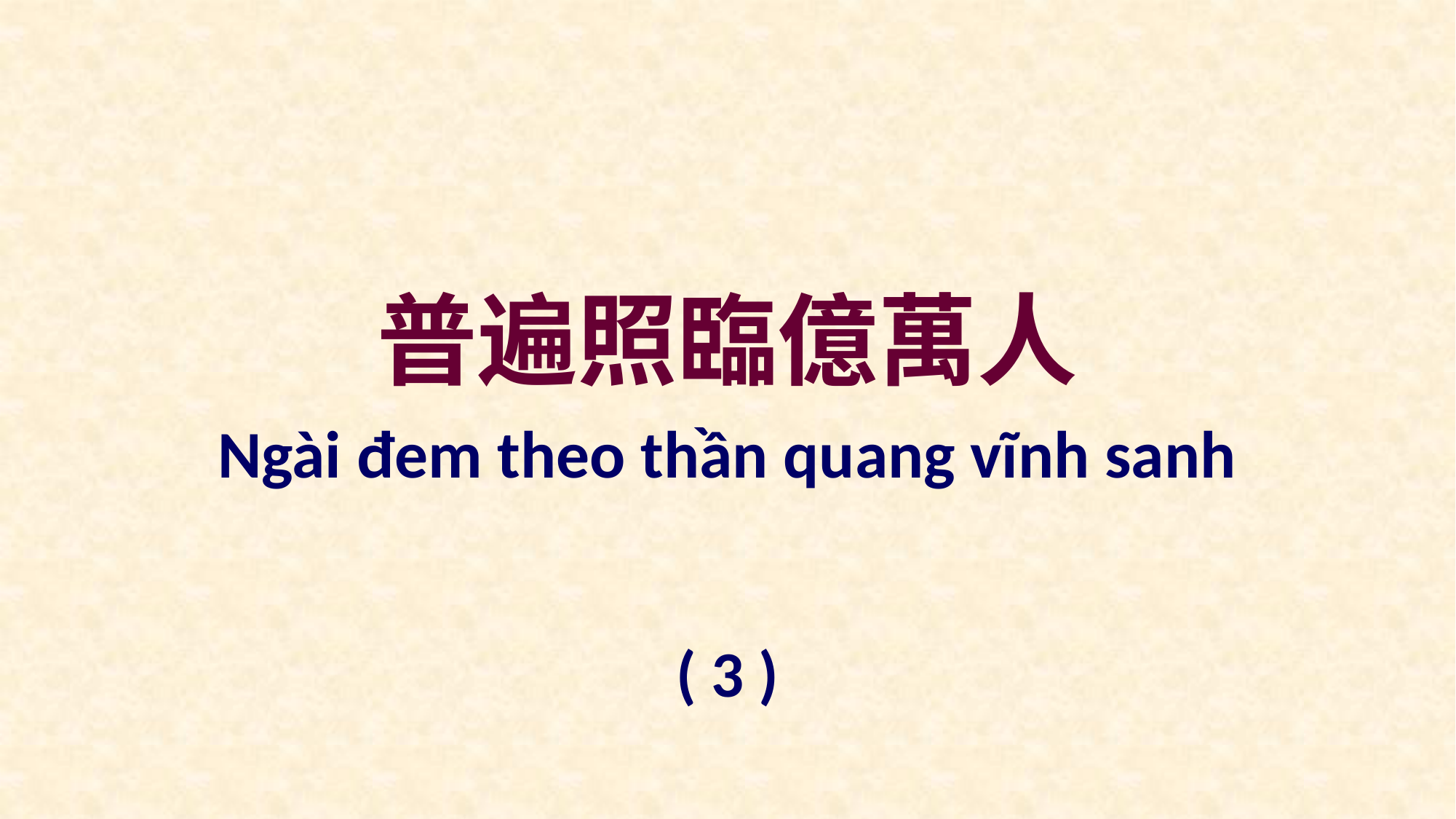

普遍照臨億萬人
Ngài đem theo thần quang vĩnh sanh
( 3 )